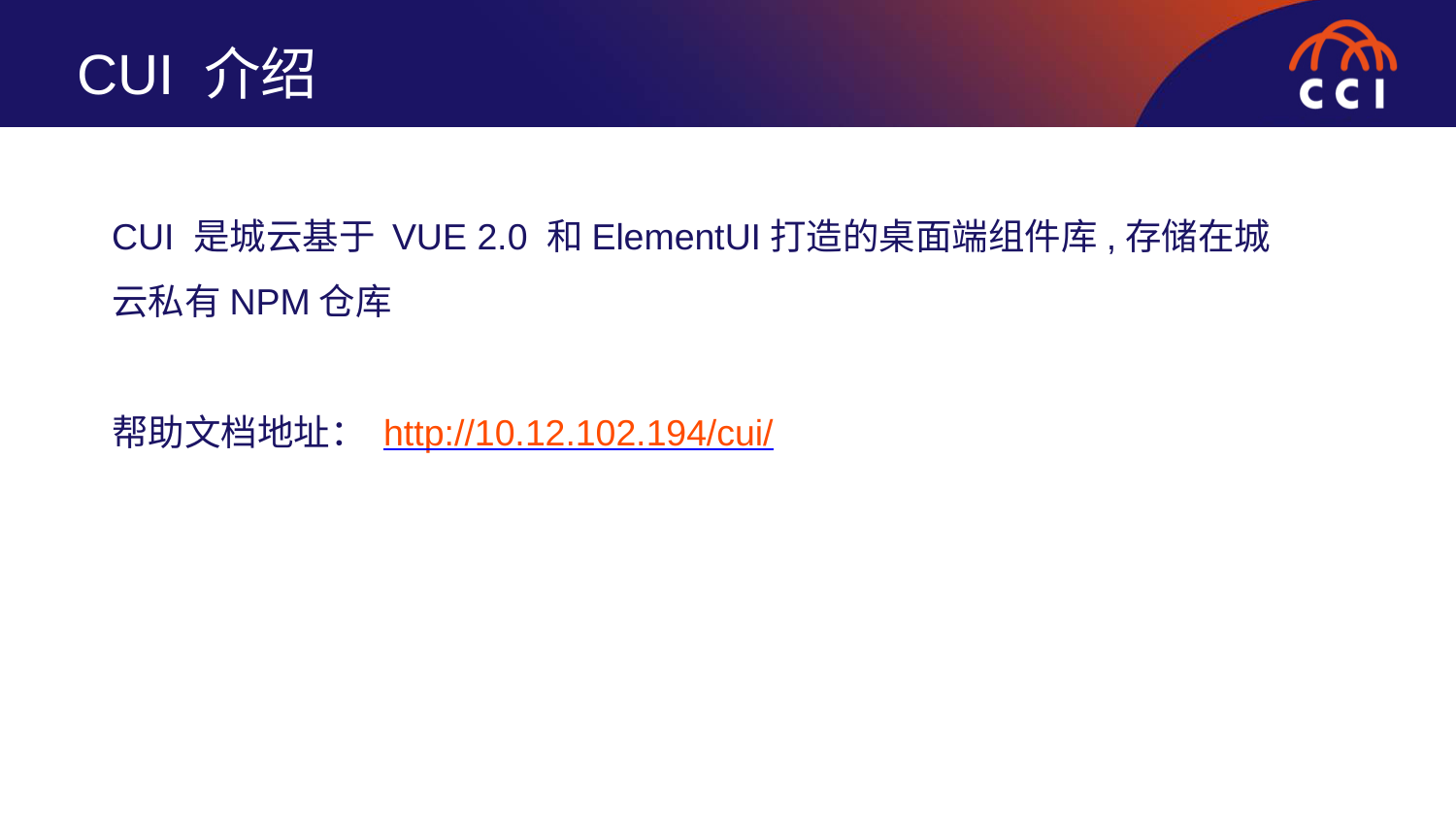

CUI 介绍
CUI 是城云基于 VUE 2.0 和ElementUI打造的桌面端组件库,存储在城云私有NPM仓库

帮助文档地址： http://10.12.102.194/cui/